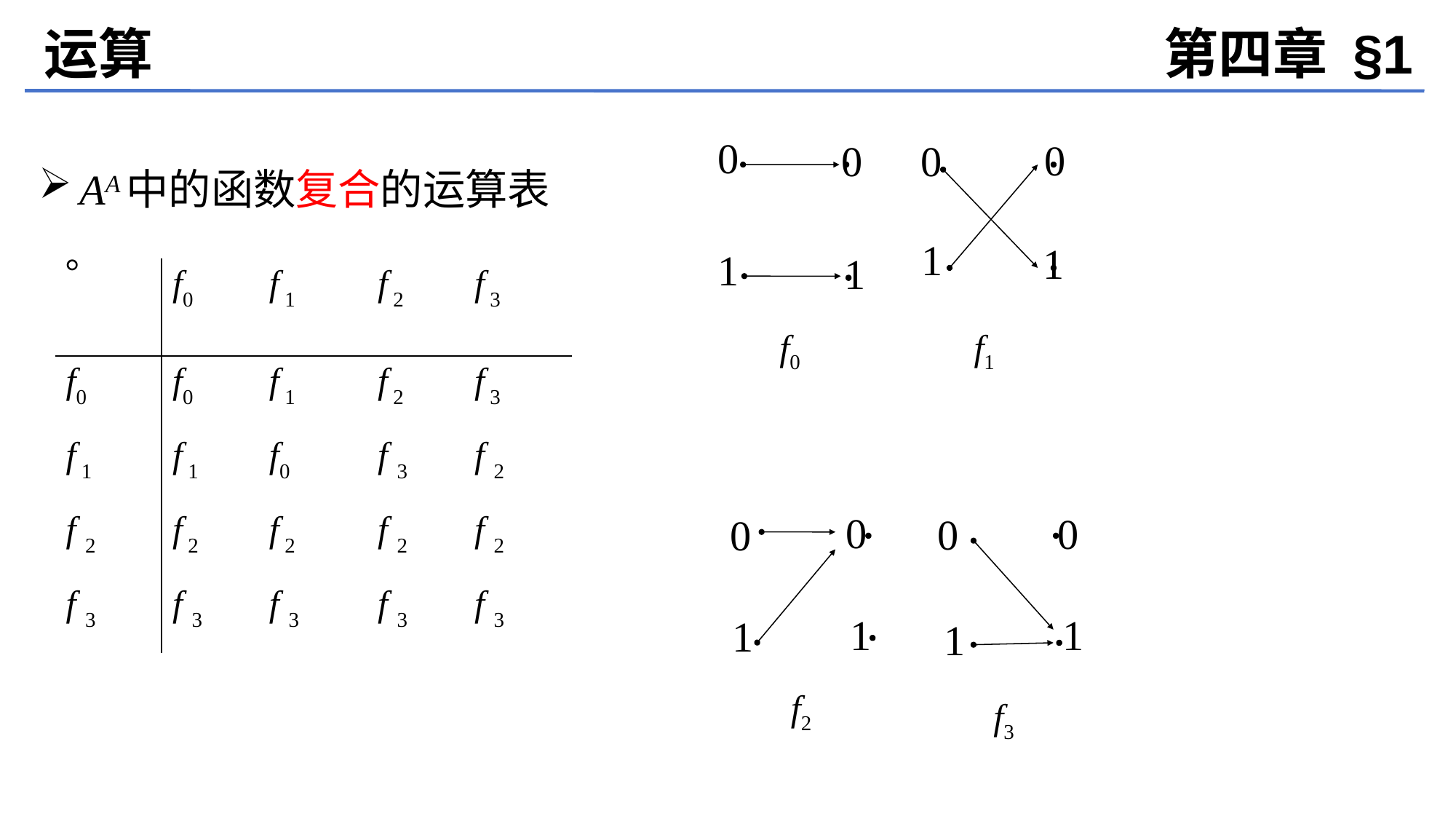

运算
第四章 §1
0
0
0
0

1
1
1
1

f0
f1
AA中的函数复合的运算表

| ° | f0 | f 1 | f 2 | f 3 |
| --- | --- | --- | --- | --- |
| f0 | f0 | f 1 | f 2 | f 3 |
| f 1 | f 1 | f0 | f 3 | f 2 |
| f 2 | f 2 | f 2 | f 2 | f 2 |
| f 3 | f 3 | f 3 | f 3 | f 3 |
0
0
0
0

1
1
1
1

f2
f3